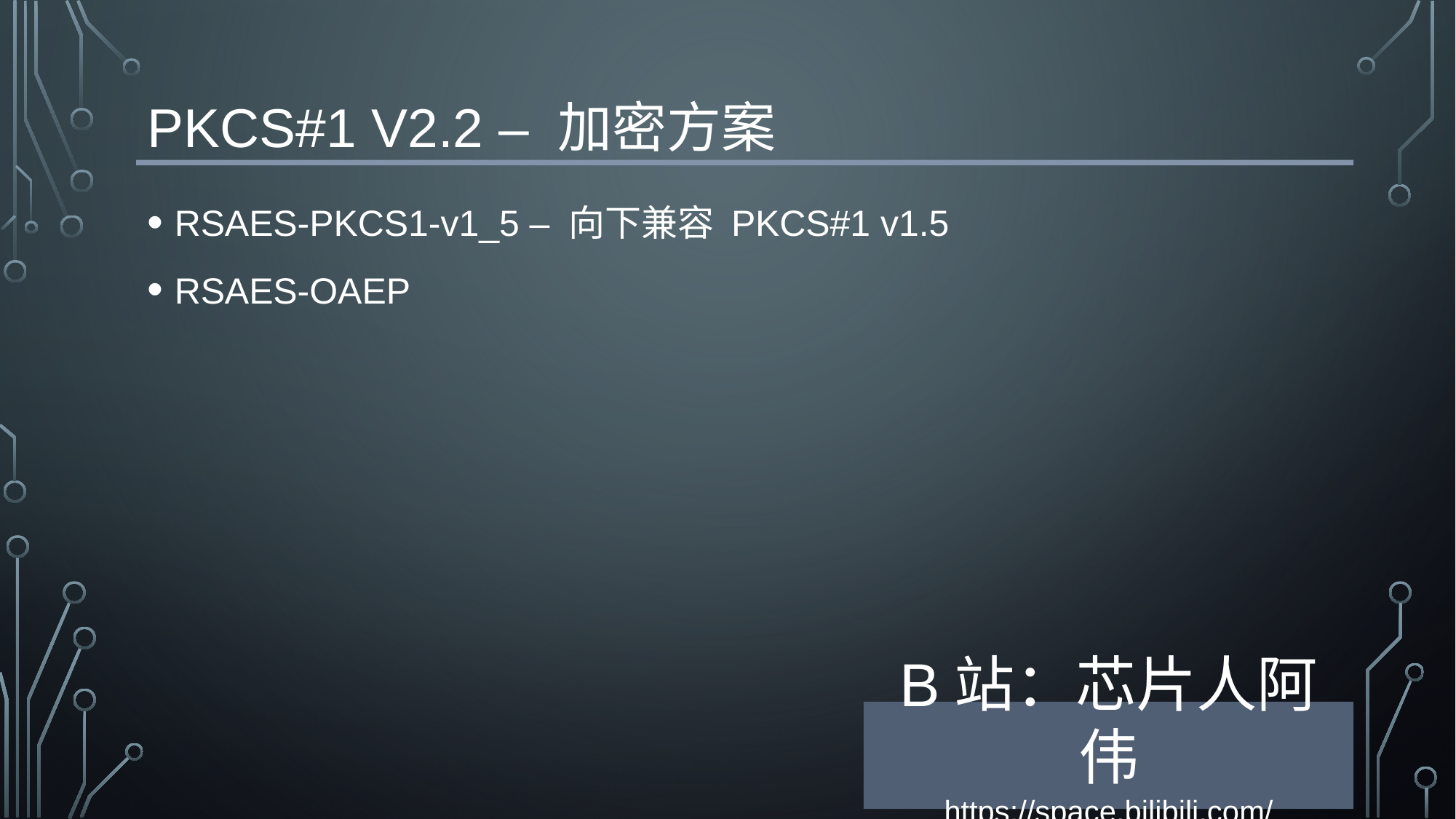

# PKCS#1 v2.2 – 加密方案

RSAES-PKCS1-v1_5 – 向下兼容 PKCS#1 v1.5
RSAES-OAEP

B站：芯片人阿伟
https://space.bilibili.com/243180540